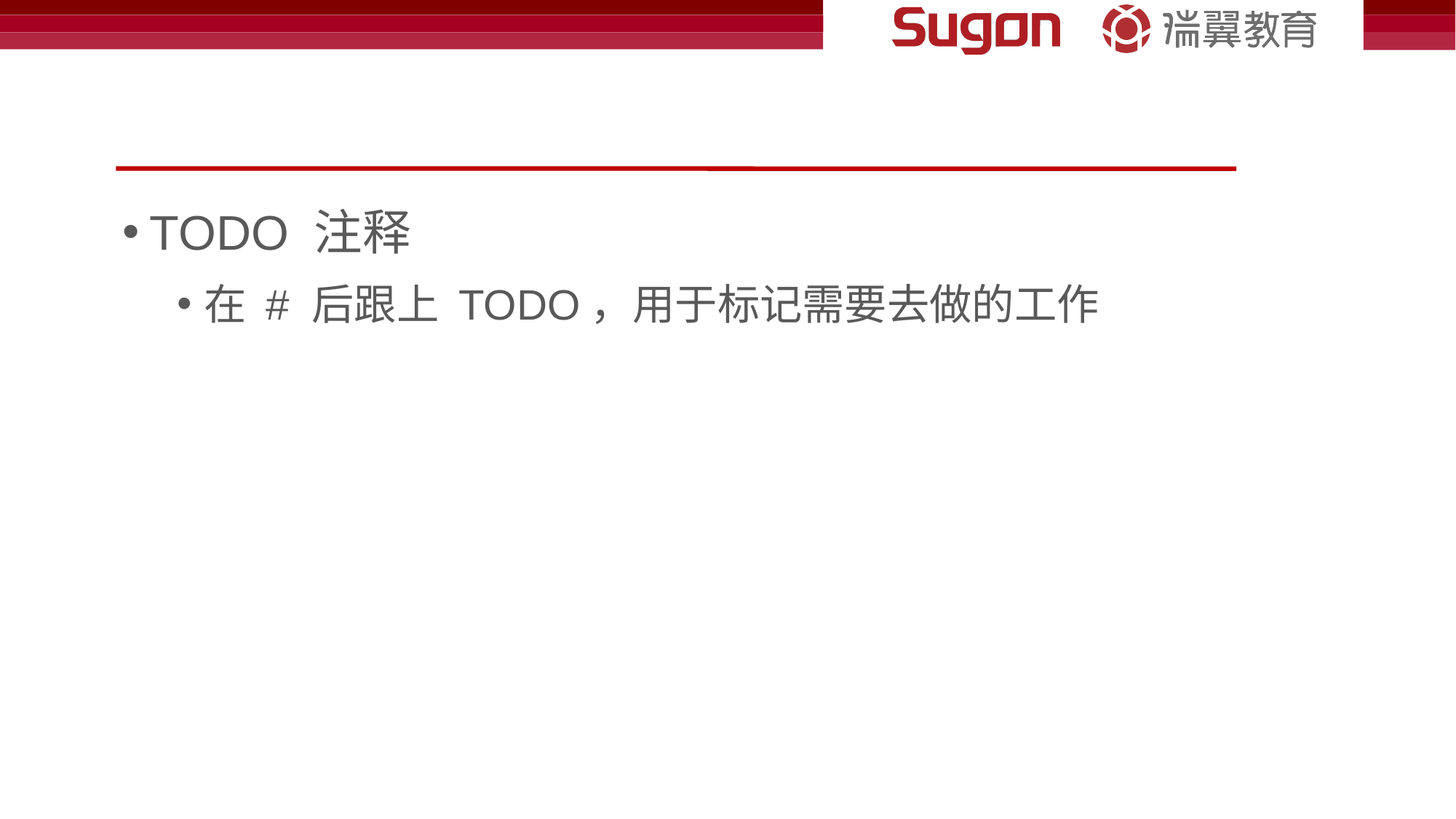

#
TODO 注释
在 # 后跟上 TODO，用于标记需要去做的工作